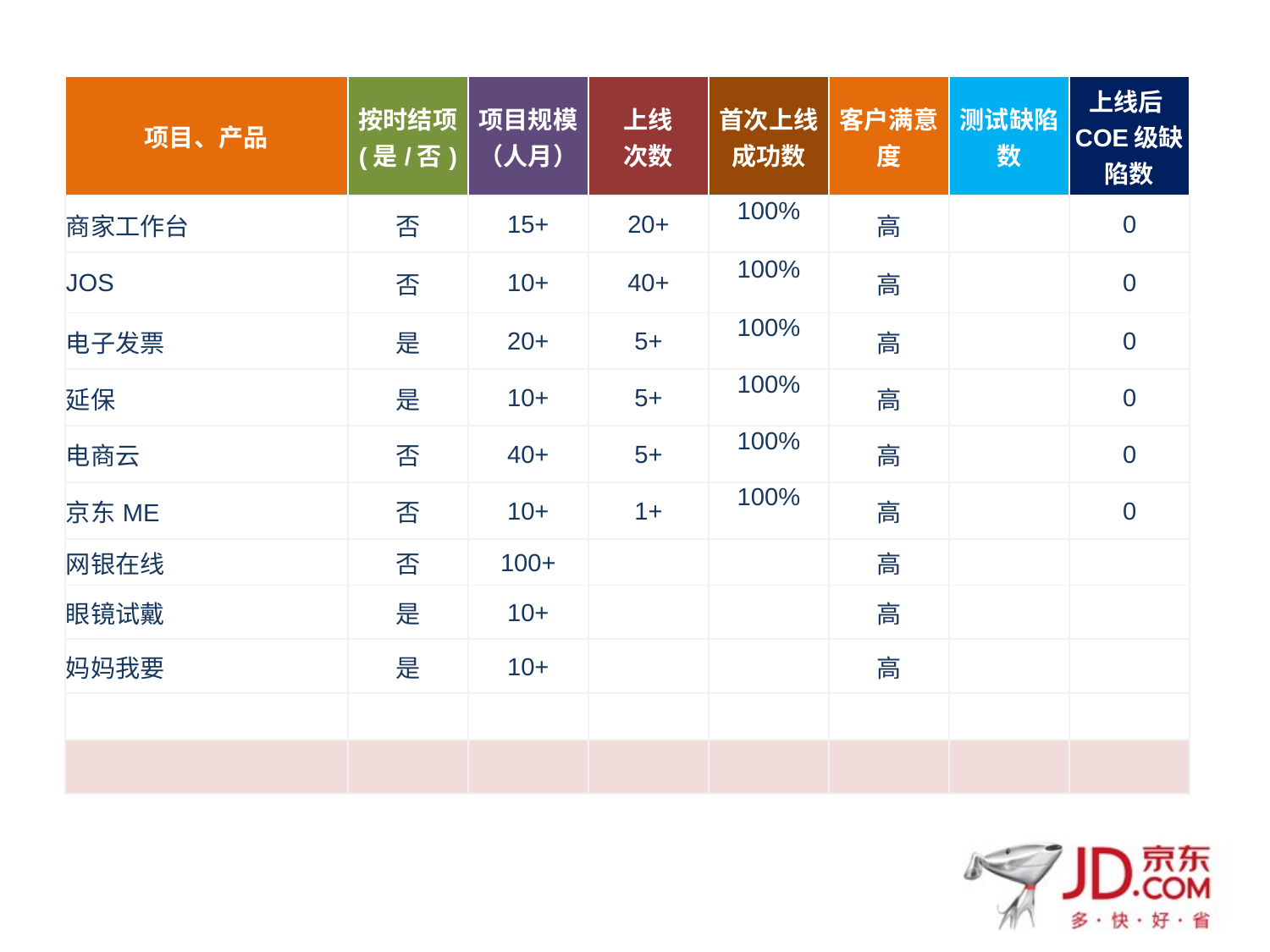

| 项目、产品 | 按时结项 (是/否) | 项目规模 （人月） | 上线 次数 | 首次上线 成功数 | 客户满意度 | 测试缺陷数 | 上线后COE级缺陷数 |
| --- | --- | --- | --- | --- | --- | --- | --- |
| 商家工作台 | 否 | 15+ | 20+ | 100% | 高 |  | 0 |
| JOS | 否 | 10+ | 40+ | 100% | 高 |  | 0 |
| 电子发票 | 是 | 20+ | 5+ | 100% | 高 |  | 0 |
| 延保 | 是 | 10+ | 5+ | 100% | 高 |  | 0 |
| 电商云 | 否 | 40+ | 5+ | 100% | 高 |  | 0 |
| 京东ME | 否 | 10+ | 1+ | 100% | 高 |  | 0 |
| 网银在线 | 否 | 100+ |  |  | 高 |  |  |
| 眼镜试戴 | 是 | 10+ |  |  | 高 |  |  |
| 妈妈我要 | 是 | 10+ |  |  | 高 |  |  |
|  |  |  |  |  |  |  |  |
|  |  |  |  |  |  |  |  |